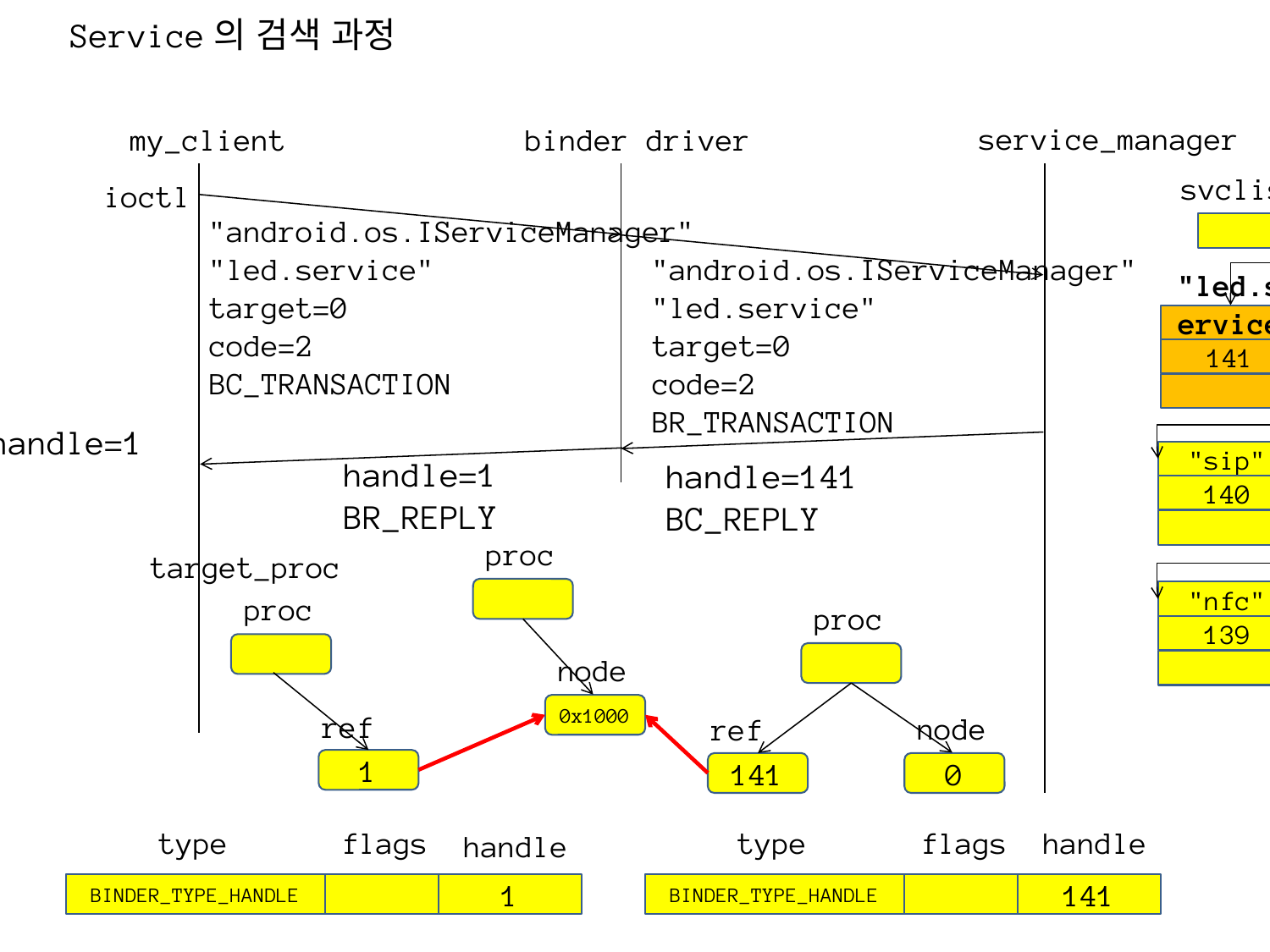

# Service의 검색 과정
service_manager
my_client
binder driver
svclist
ioctl
"android.os.IServiceManager"
"led.service"
target=0
code=2
BC_TRANSACTION

"android.os.IServiceManager"
"led.service"
target=0
code=2
BR_TRANSACTION
"led.service"
141

handle=1
"sip"
handle=1
BR_REPLY
handle=141
BC_REPLY
140

proc
target_proc

"nfc"
proc
proc
139

node

0x1000
ref
node
ref
1
141
0
type
flags
type
flags
handle
handle
BINDER_TYPE_HANDLE

1
BINDER_TYPE_HANDLE

141